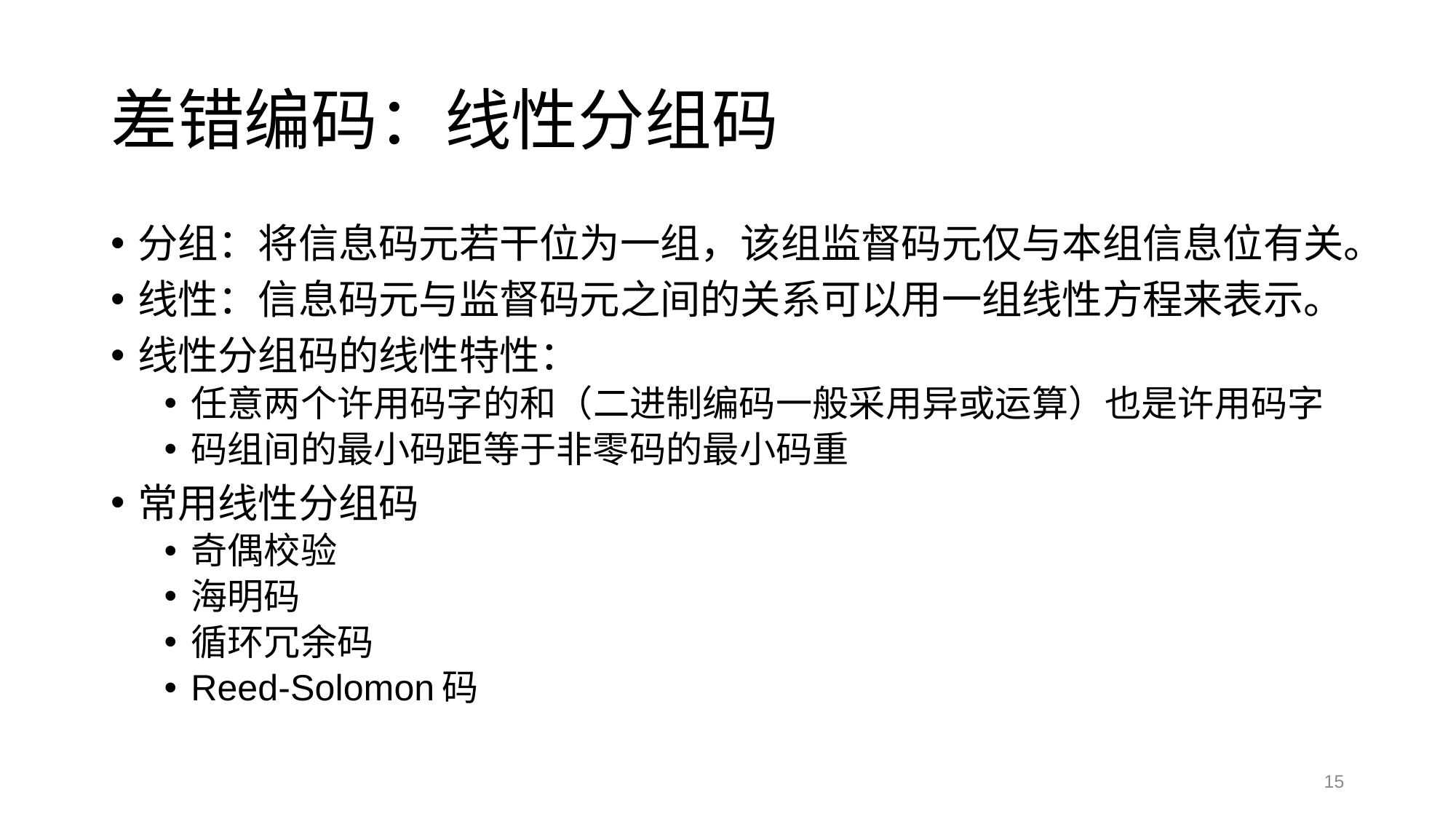

# 差错编码：线性分组码
分组：将信息码元若干位为一组，该组监督码元仅与本组信息位有关。
线性：信息码元与监督码元之间的关系可以用一组线性方程来表示。
线性分组码的线性特性：
任意两个许用码字的和（二进制编码一般采用异或运算）也是许用码字
码组间的最小码距等于非零码的最小码重
常用线性分组码
奇偶校验
海明码
循环冗余码
Reed-Solomon码
15